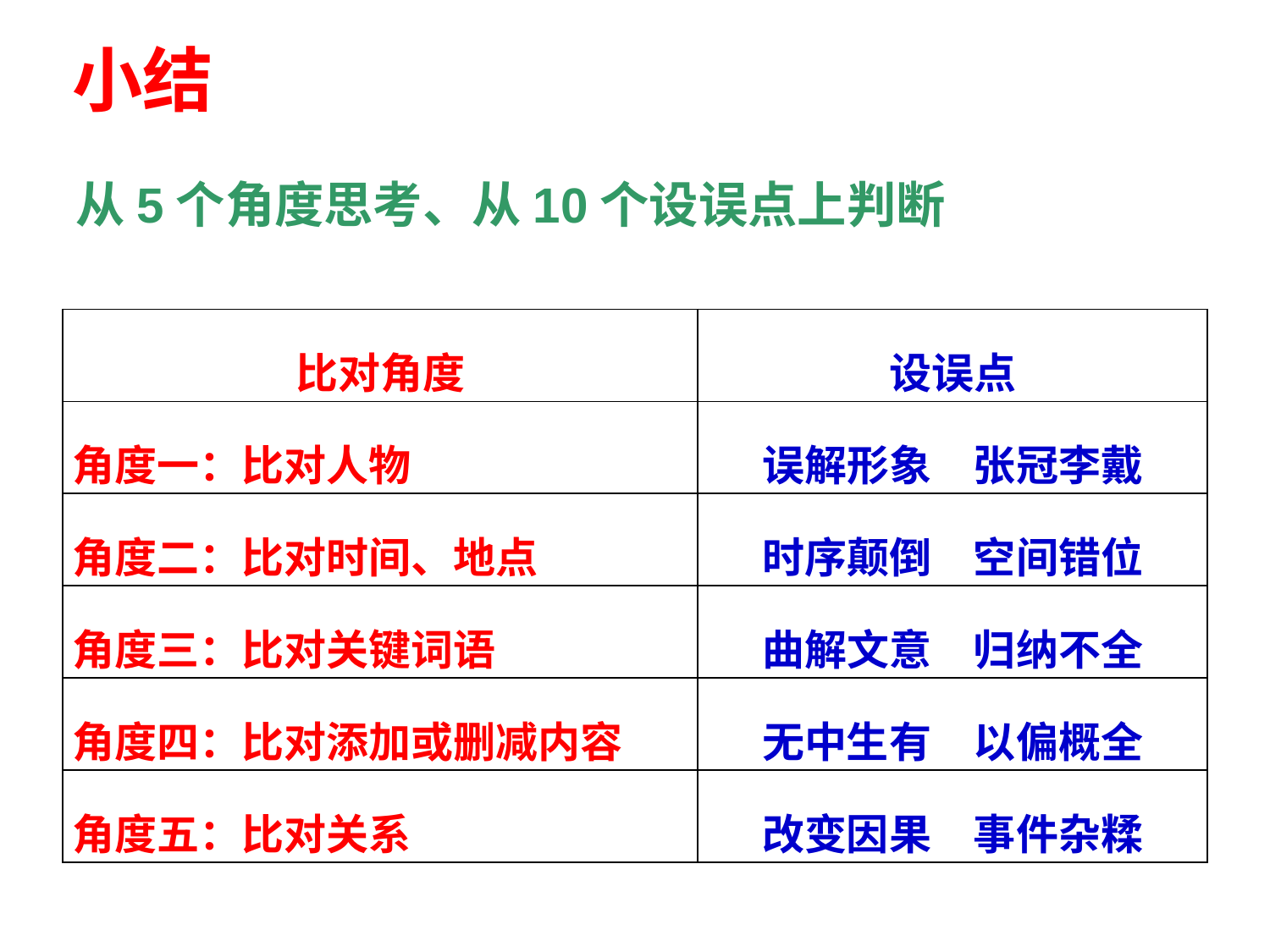

小结
从5个角度思考、从10个设误点上判断
| 比对角度 | 设误点 |
| --- | --- |
| 角度一：比对人物 | 误解形象　张冠李戴 |
| 角度二：比对时间、地点 | 时序颠倒　空间错位 |
| 角度三：比对关键词语 | 曲解文意　归纳不全 |
| 角度四：比对添加或删减内容 | 无中生有　以偏概全 |
| 角度五：比对关系 | 改变因果　事件杂糅 |